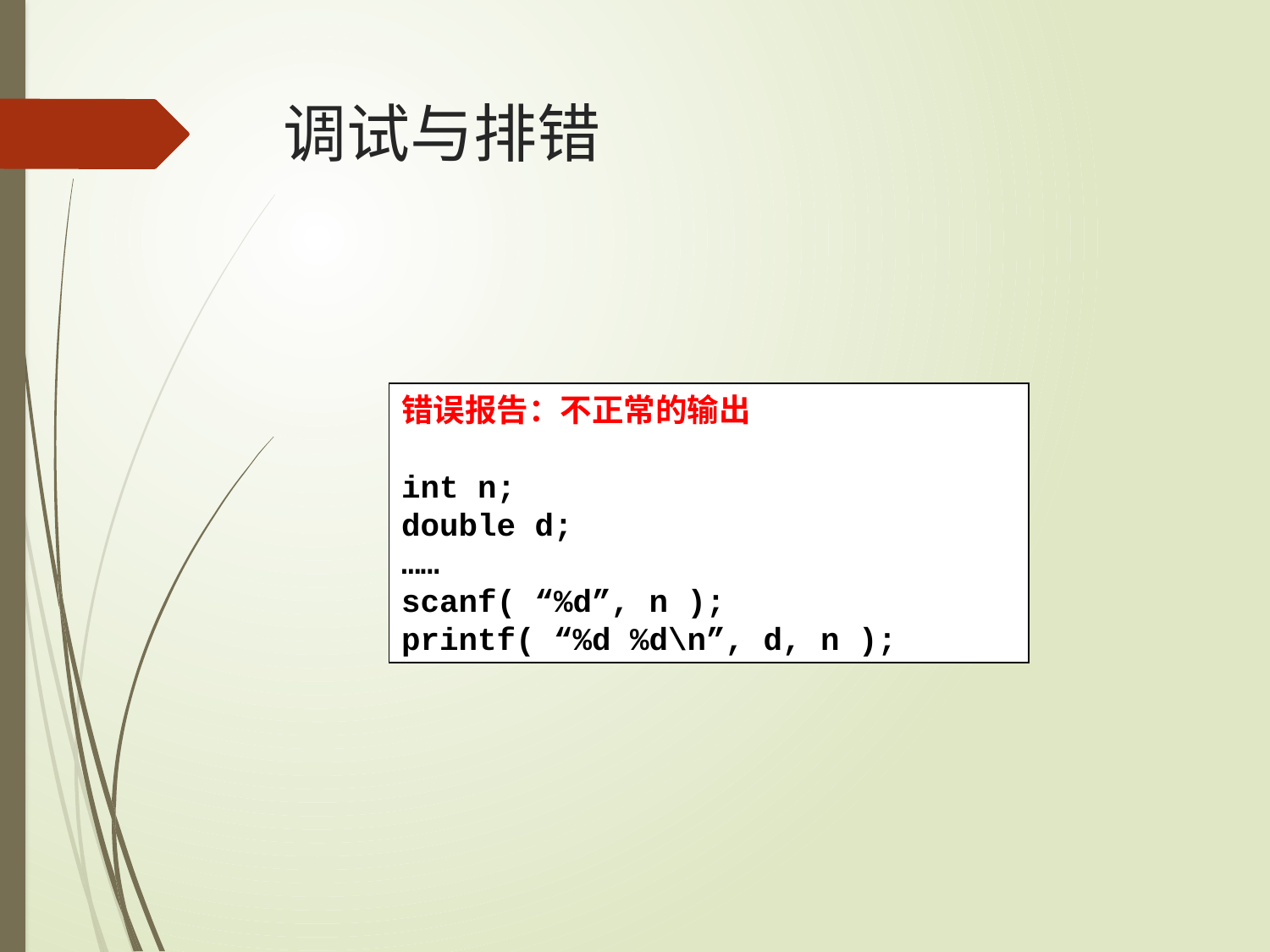

# 调试与排错
错误报告：不正常的输出

int n;
double d;
……
scanf( “%d”, n );
printf( “%d %d\n”, d, n );